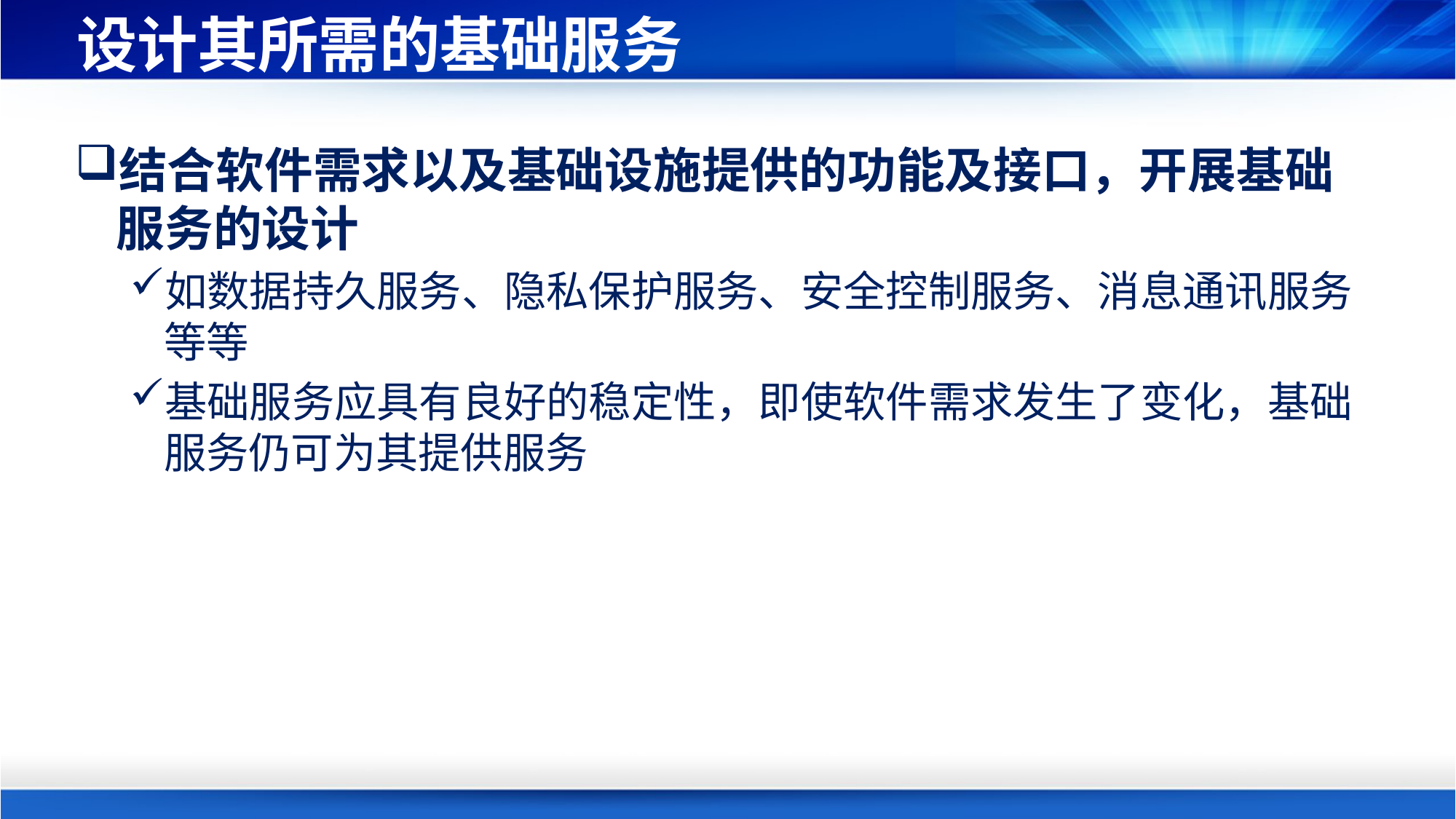

# 设计其所需的基础服务
结合软件需求以及基础设施提供的功能及接口，开展基础服务的设计
如数据持久服务、隐私保护服务、安全控制服务、消息通讯服务等等
基础服务应具有良好的稳定性，即使软件需求发生了变化，基础服务仍可为其提供服务